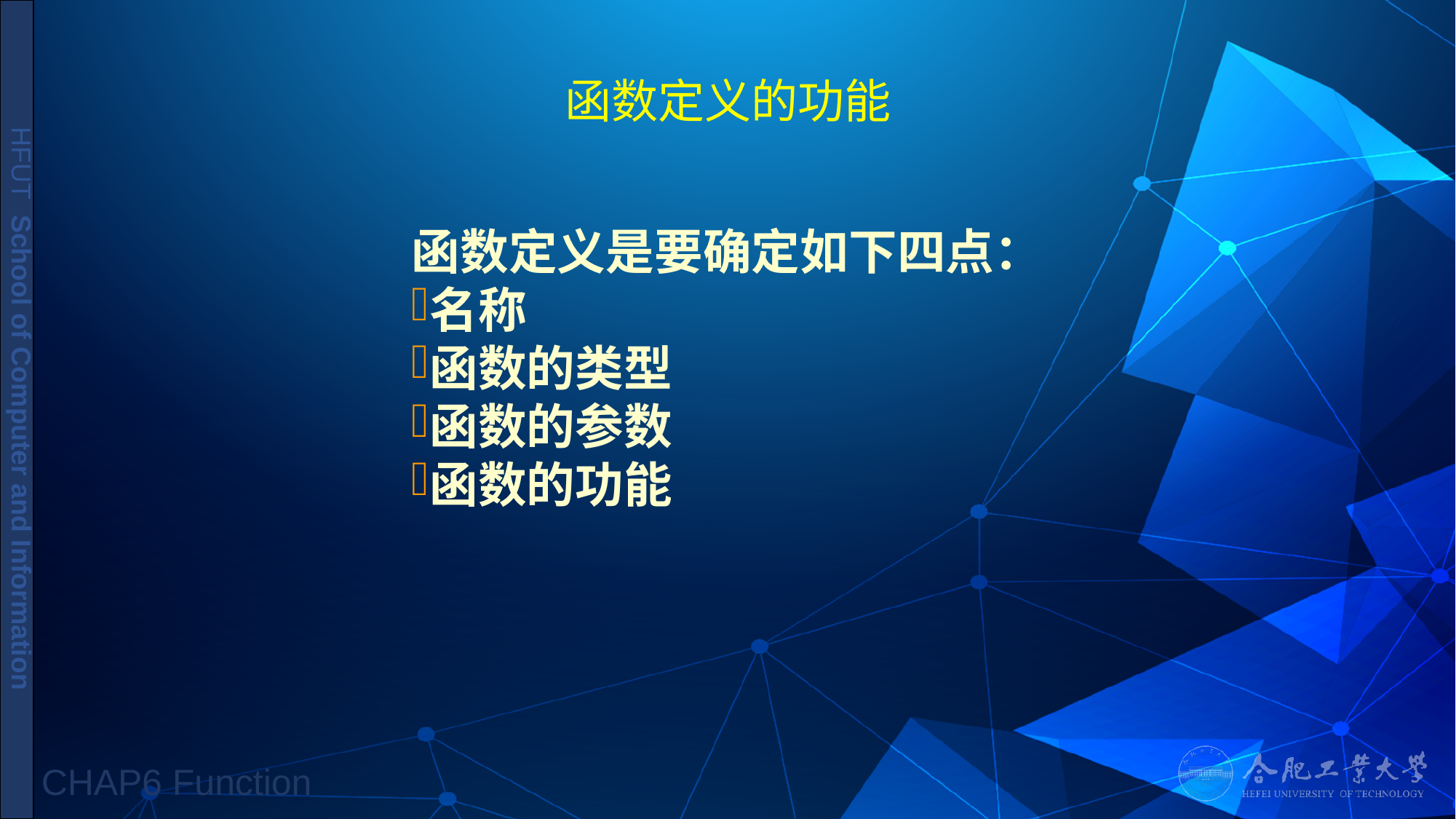

# 函数定义的功能
函数定义是要确定如下四点：
名称
函数的类型
函数的参数
函数的功能